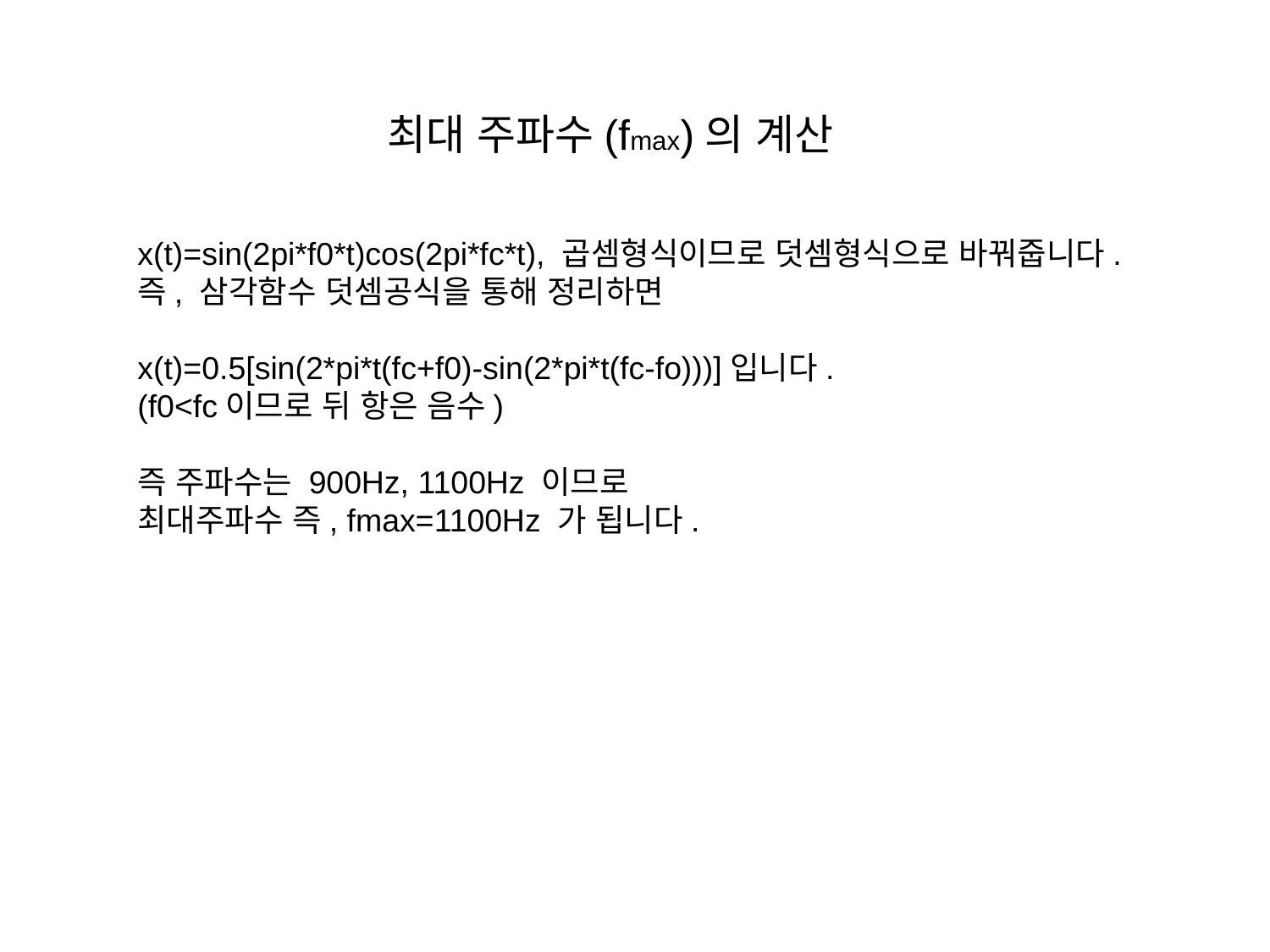

최대 주파수(fmax)의 계산
x(t)=sin(2pi*f0*t)cos(2pi*fc*t), 곱셈형식이므로 덧셈형식으로 바꿔줍니다.
즉, 삼각함수 덧셈공식을 통해 정리하면

x(t)=0.5[sin(2*pi*t(fc+f0)-sin(2*pi*t(fc-fo)))]입니다.
(f0<fc이므로 뒤 항은 음수)

즉 주파수는 900Hz, 1100Hz 이므로
최대주파수 즉, fmax=1100Hz 가 됩니다.